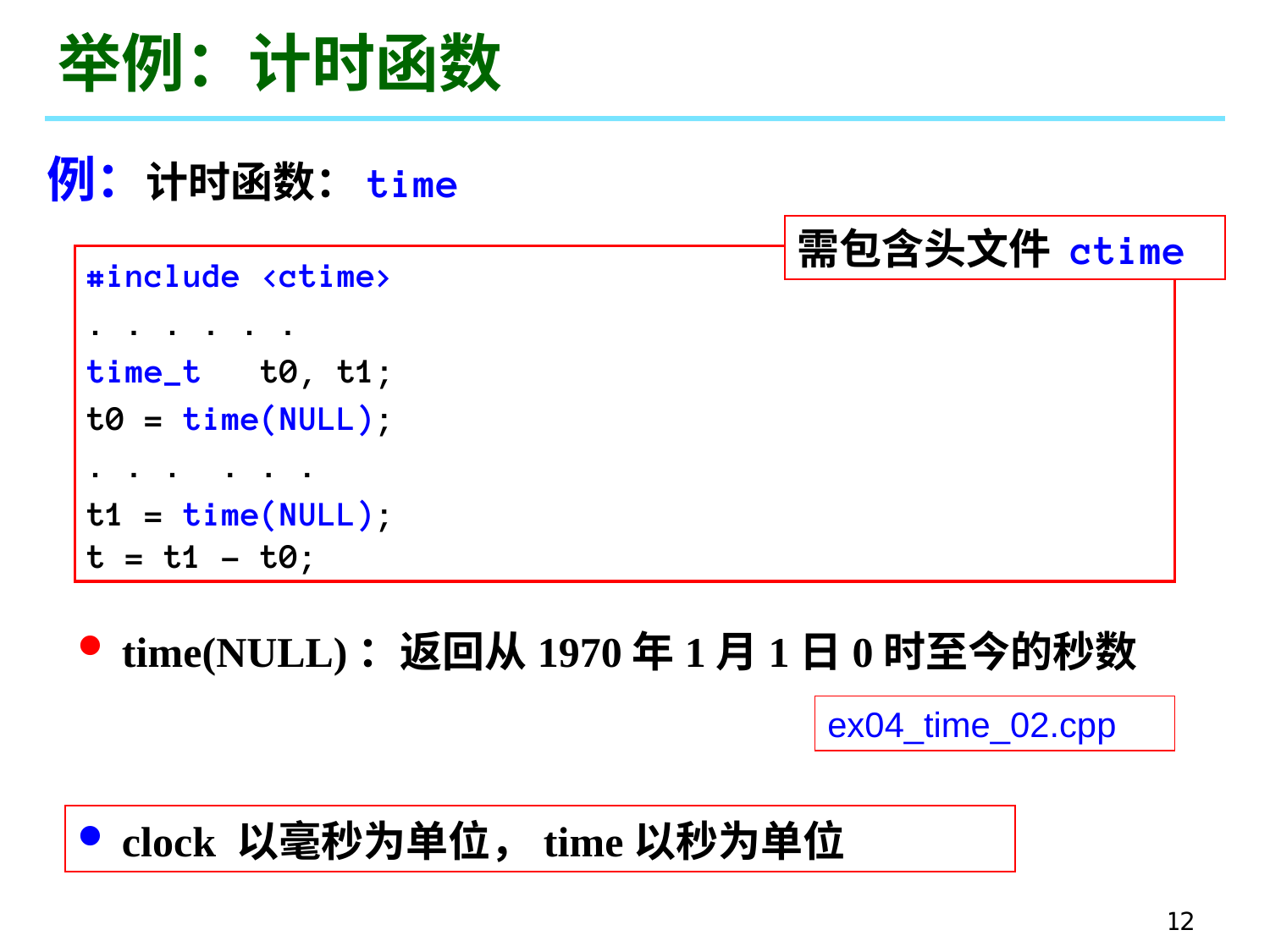

# 举例：计时函数
例：计时函数：time
需包含头文件 ctime
#include <ctime>
. . . . . .
time_t   t0, t1;
t0 = time(NULL);
. . .  . . .
t1 = time(NULL);
t = t1 - t0;
 time(NULL)：返回从1970年1月1日0时至今的秒数
ex04_time_02.cpp
 clock 以毫秒为单位，time以秒为单位
12